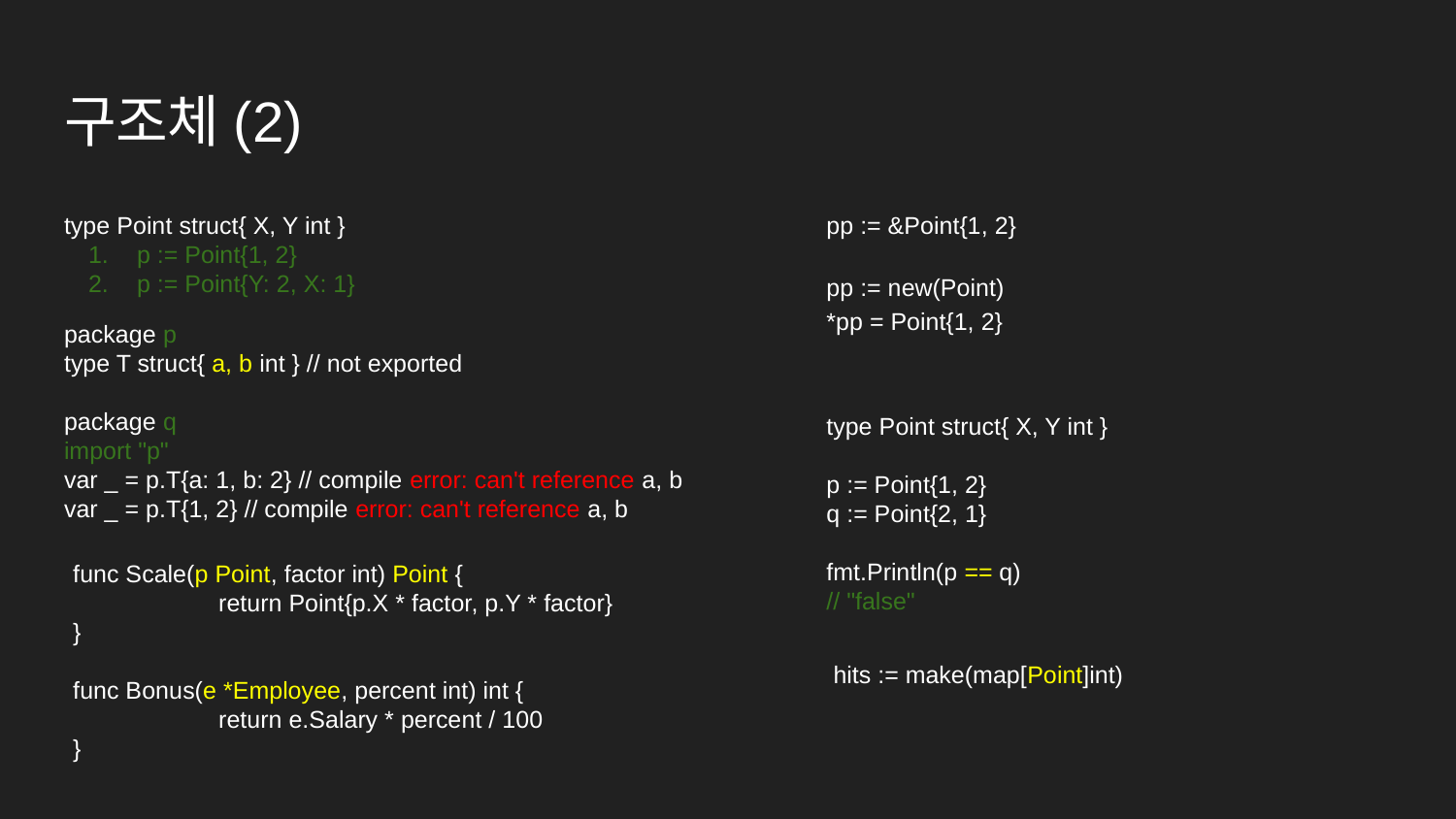

# 구조체(2)
type Point struct{ X, Y int }
p := Point{1, 2}
p := Point{Y: 2, X: 1}
pp := &Point{1, 2}

pp := new(Point)
*pp = Point{1, 2}

package p
type T struct{ a, b int } // not exported
package q
import "p"
var _ = p.T{a: 1, b: 2} // compile error: can't reference a, b
var _ = p.T{1, 2} // compile error: can't reference a, b
type Point struct{ X, Y int }
p := Point{1, 2}
q := Point{2, 1}
fmt.Println(p == q)		// "false"
func Scale(p Point, factor int) Point {
	return Point{p.X * factor, p.Y * factor}
}

func Bonus(e *Employee, percent int) int {
	return e.Salary * percent / 100
}

hits := make(map[Point]int)